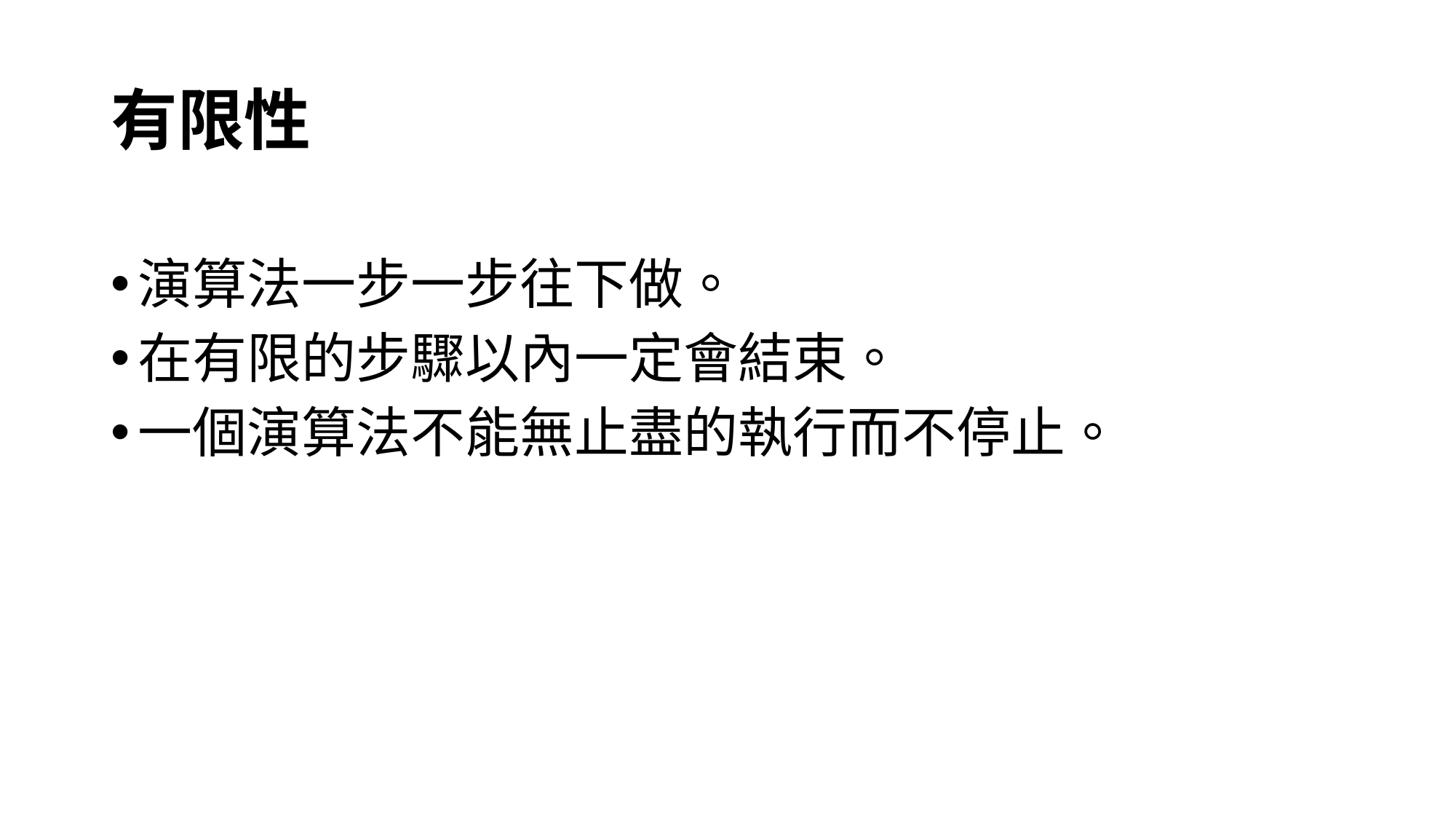

# 有限性
演算法一步一步往下做。
在有限的步驟以內一定會結束。
一個演算法不能無止盡的執行而不停止。